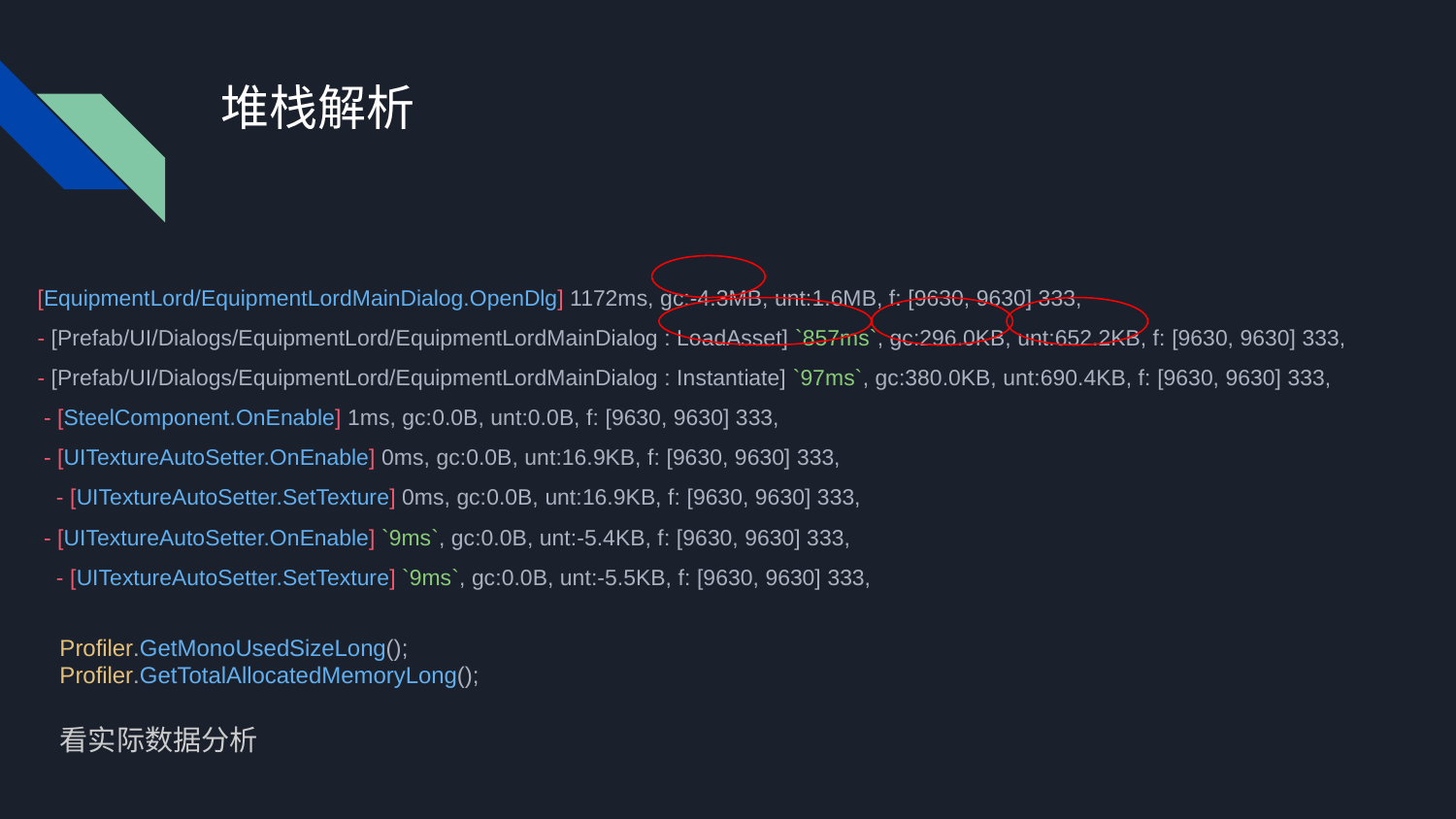

# 堆栈解析
[EquipmentLord/EquipmentLordMainDialog.OpenDlg] 1172ms, gc:-4.3MB, unt:1.6MB, f: [9630, 9630] 333,
- [Prefab/UI/Dialogs/EquipmentLord/EquipmentLordMainDialog : LoadAsset] `857ms`, gc:296.0KB, unt:652.2KB, f: [9630, 9630] 333,
- [Prefab/UI/Dialogs/EquipmentLord/EquipmentLordMainDialog : Instantiate] `97ms`, gc:380.0KB, unt:690.4KB, f: [9630, 9630] 333,
 - [SteelComponent.OnEnable] 1ms, gc:0.0B, unt:0.0B, f: [9630, 9630] 333,
 - [UITextureAutoSetter.OnEnable] 0ms, gc:0.0B, unt:16.9KB, f: [9630, 9630] 333,
   - [UITextureAutoSetter.SetTexture] 0ms, gc:0.0B, unt:16.9KB, f: [9630, 9630] 333,
 - [UITextureAutoSetter.OnEnable] `9ms`, gc:0.0B, unt:-5.4KB, f: [9630, 9630] 333,
   - [UITextureAutoSetter.SetTexture] `9ms`, gc:0.0B, unt:-5.5KB, f: [9630, 9630] 333,

Profiler.GetMonoUsedSizeLong();
Profiler.GetTotalAllocatedMemoryLong();

看实际数据分析